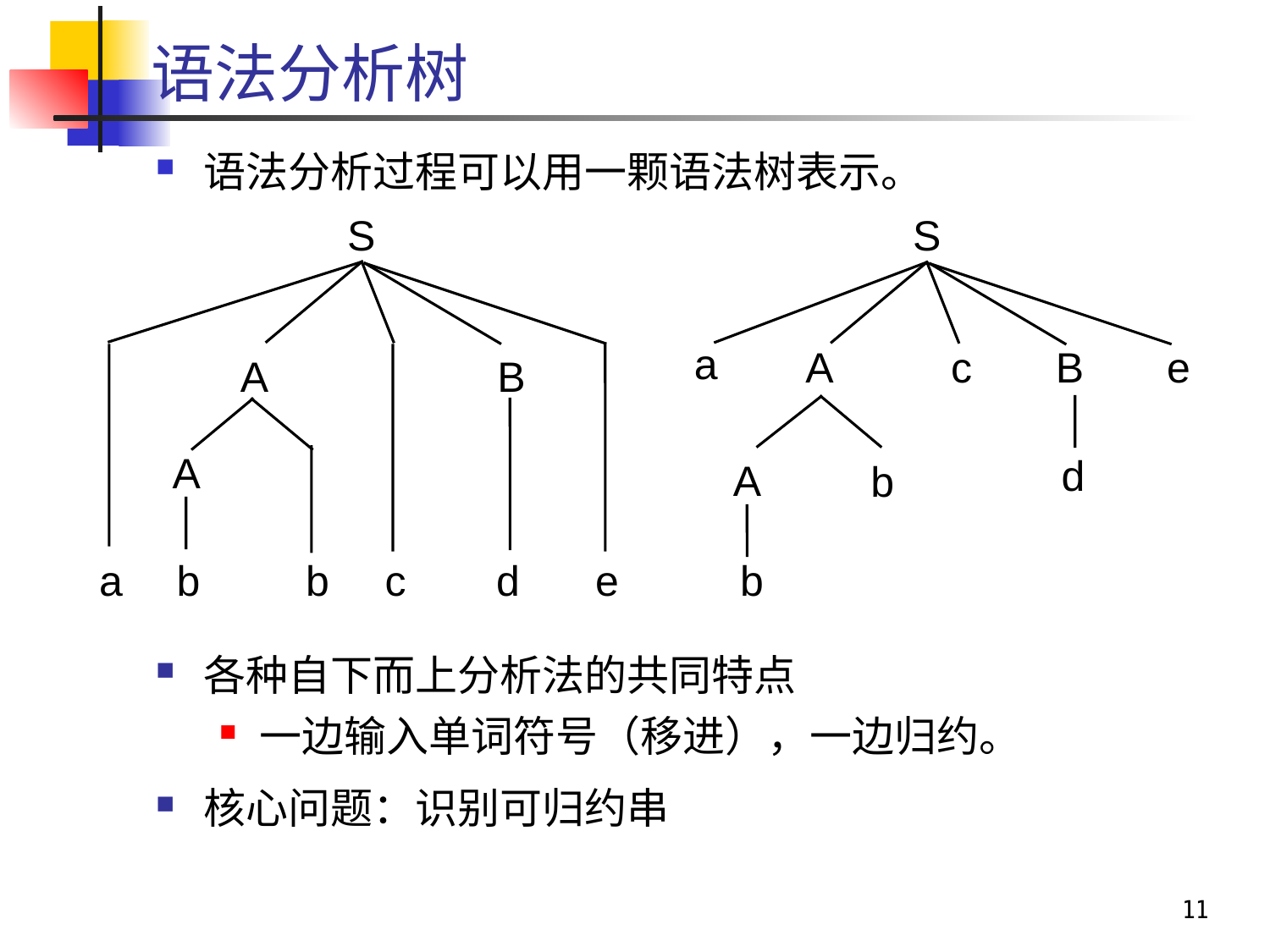

# 语法分析树
语法分析过程可以用一颗语法树表示。

各种自下而上分析法的共同特点
一边输入单词符号（移进），一边归约。
核心问题：识别可归约串

S

a
A

B

c
e
d
A

b
b
S

A

B

A

a
b
b
c
d
e
11